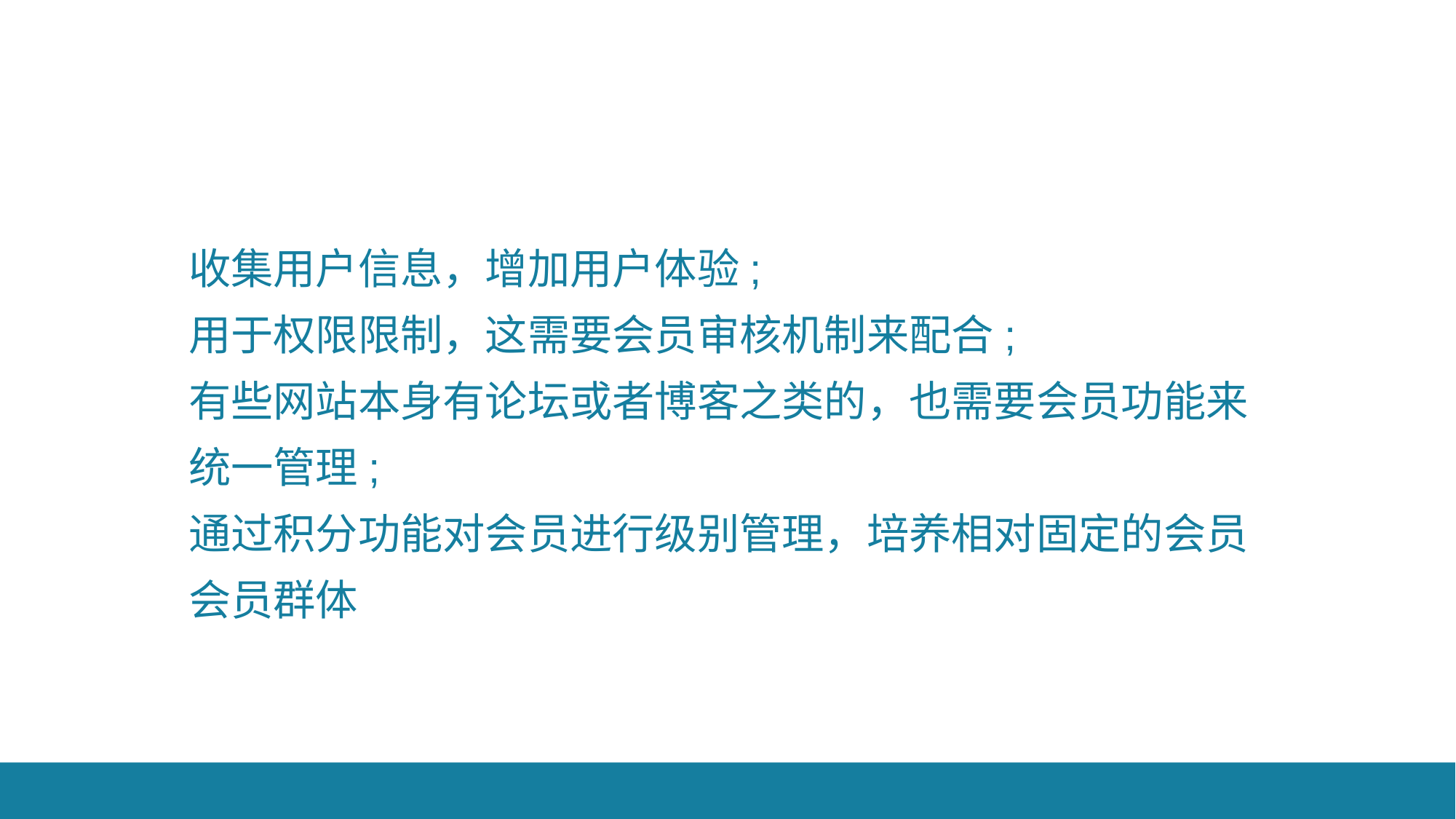

收集用户信息，增加用户体验;
用于权限限制，这需要会员审核机制来配合;
有些网站本身有论坛或者博客之类的，也需要会员功能来统一管理;
通过积分功能对会员进行级别管理，培养相对固定的会员会员群体